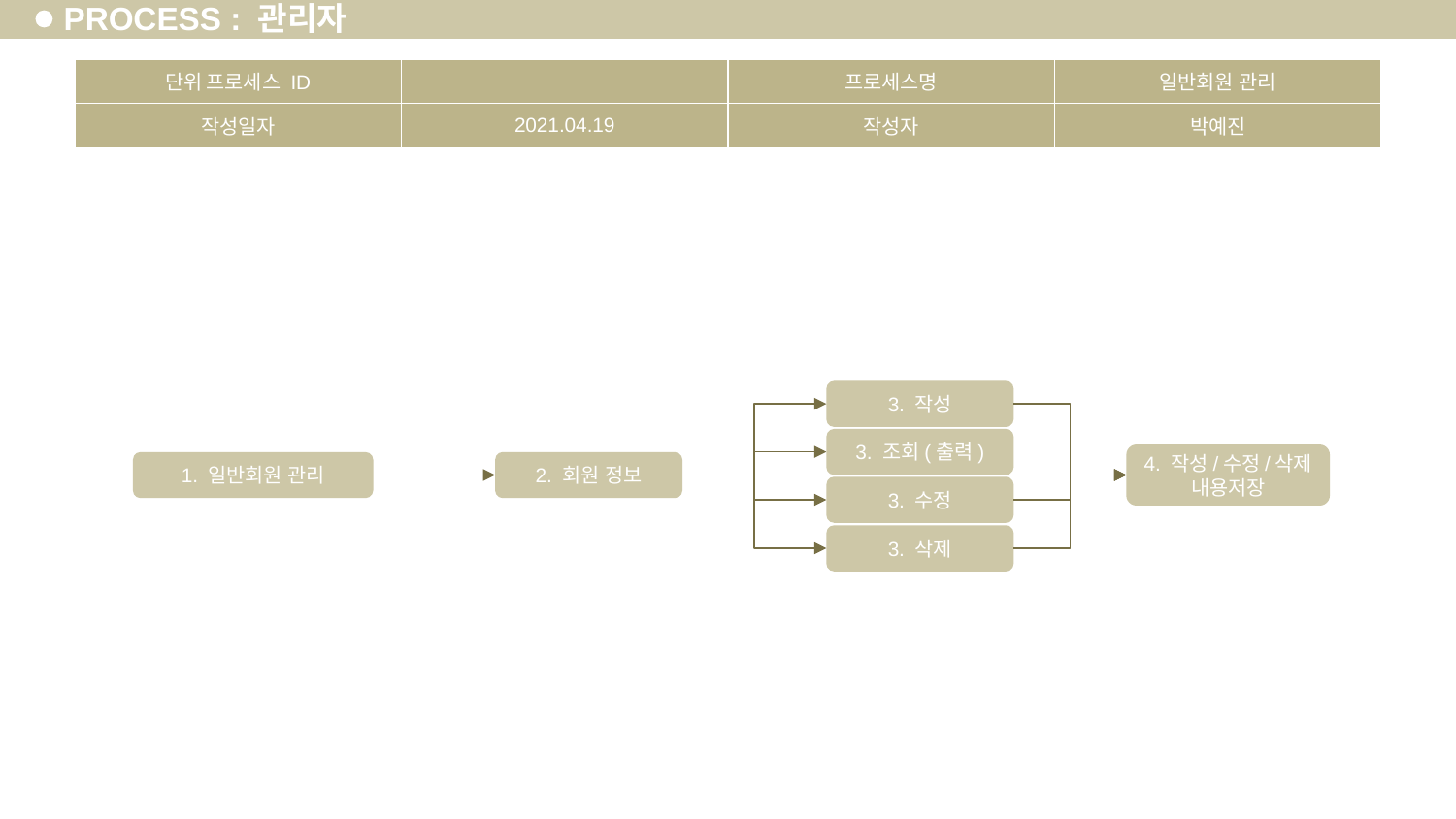

PROCESS : 관리자
| 단위 프로세스 ID |  | 프로세스명 | 일반회원 관리 |
| --- | --- | --- | --- |
| 작성일자 | 2021.04.19 | 작성자 | 박예진 |
3. 작성
3. 조회(출력)
4. 작성/수정/삭제 내용저장
1. 일반회원 관리
2. 회원 정보
3. 수정
3. 삭제